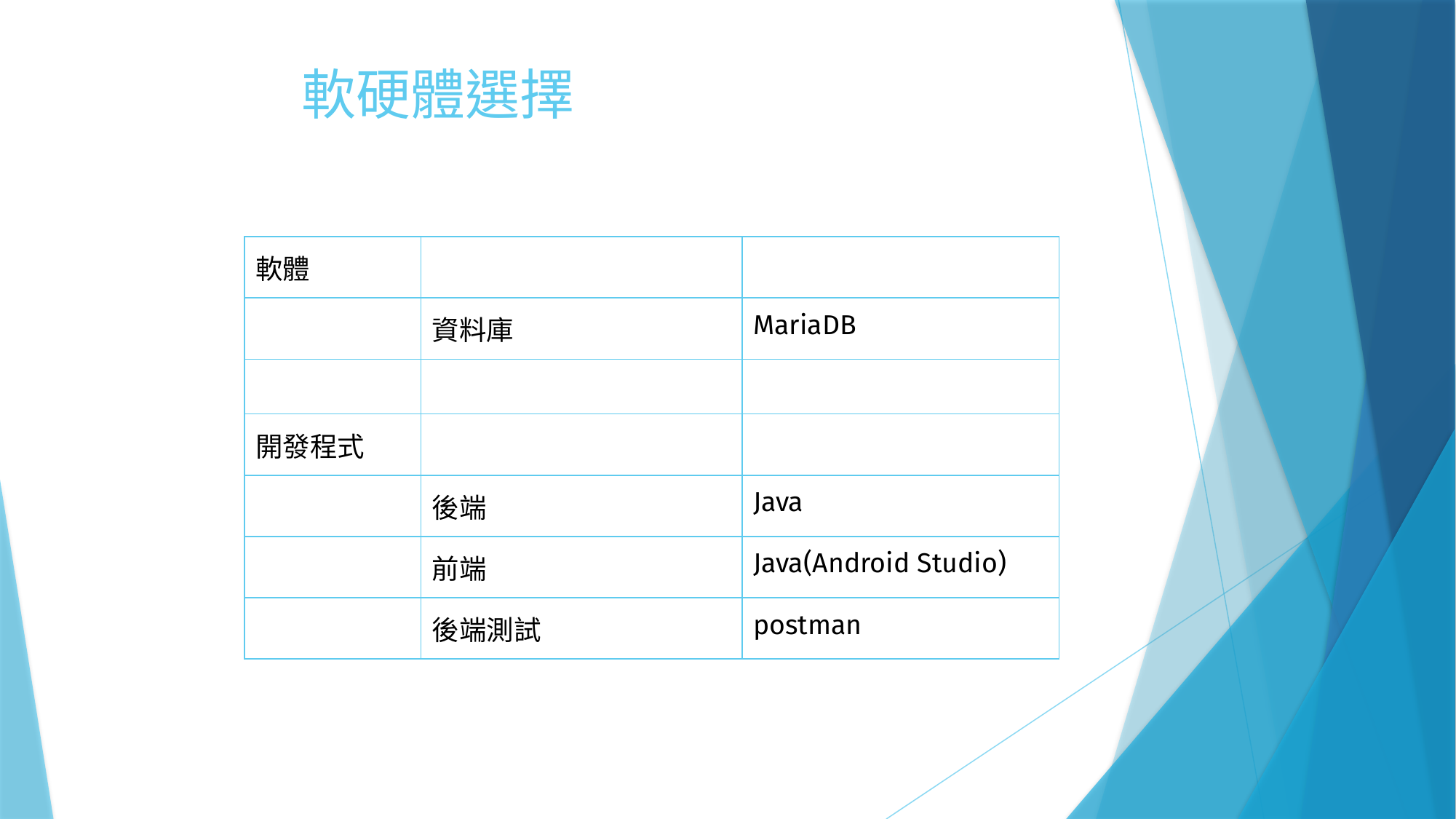

# 軟硬體選擇
| 軟體 |  |  |
| --- | --- | --- |
|  | 資料庫 | MariaDB |
|  |  |  |
| 開發程式 |  |  |
|  | 後端 | Java |
|  | 前端 | Java(Android Studio) |
|  | 後端測試 | postman |